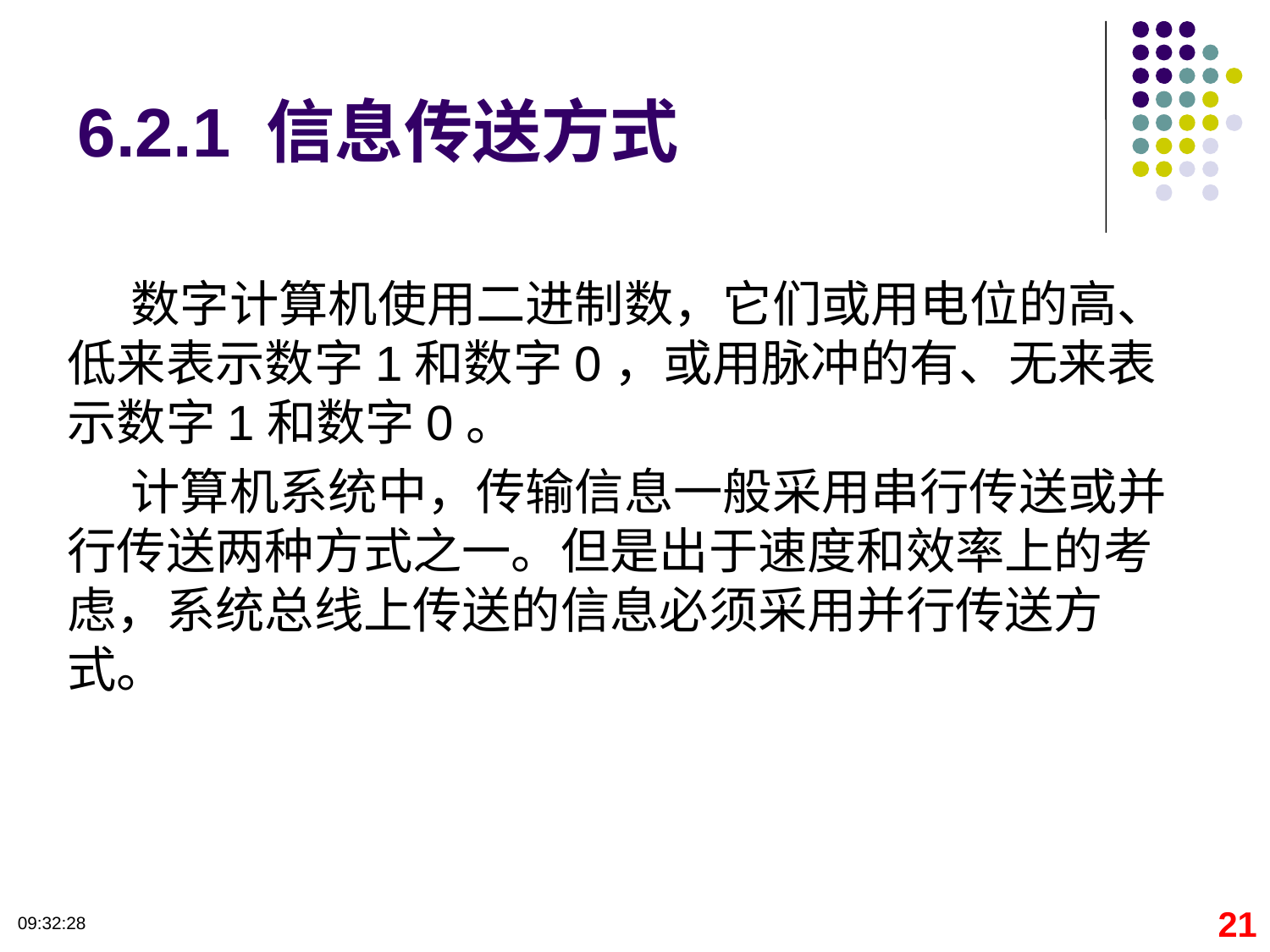

# 6.2.1 信息传送方式
数字计算机使用二进制数，它们或用电位的高、低来表示数字1和数字0，或用脉冲的有、无来表示数字1和数字0。
计算机系统中，传输信息一般采用串行传送或并行传送两种方式之一。但是出于速度和效率上的考虑，系统总线上传送的信息必须采用并行传送方式。
21
09:32:28